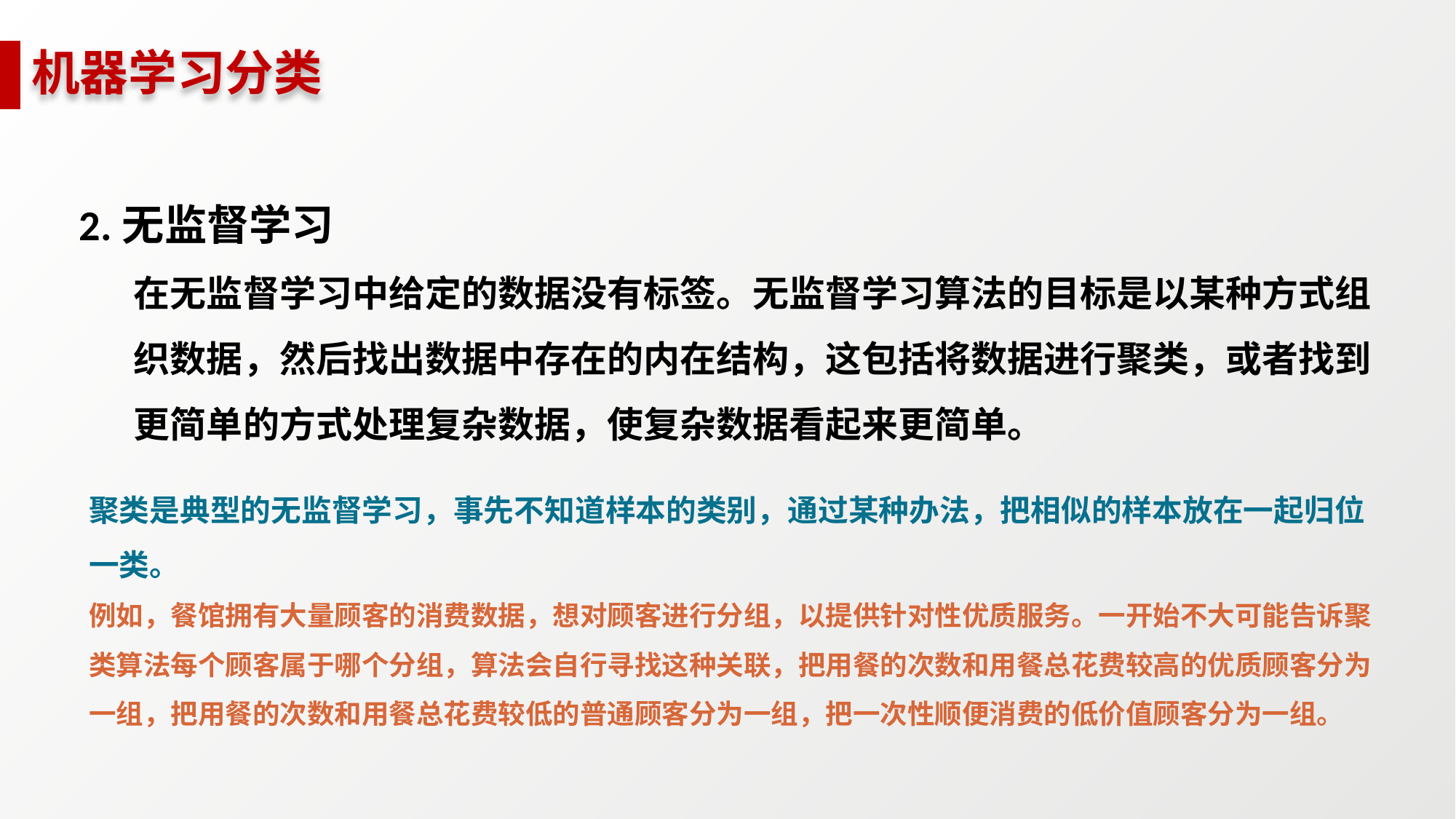

# 机器学习分类
2.无监督学习
在无监督学习中给定的数据没有标签。无监督学习算法的目标是以某种方式组织数据，然后找出数据中存在的内在结构，这包括将数据进行聚类，或者找到更简单的方式处理复杂数据，使复杂数据看起来更简单。
聚类是典型的无监督学习，事先不知道样本的类别，通过某种办法，把相似的样本放在一起归位一类。
例如，餐馆拥有大量顾客的消费数据，想对顾客进行分组，以提供针对性优质服务。一开始不大可能告诉聚类算法每个顾客属于哪个分组，算法会自行寻找这种关联，把用餐的次数和用餐总花费较高的优质顾客分为一组，把用餐的次数和用餐总花费较低的普通顾客分为一组，把一次性顺便消费的低价值顾客分为一组。